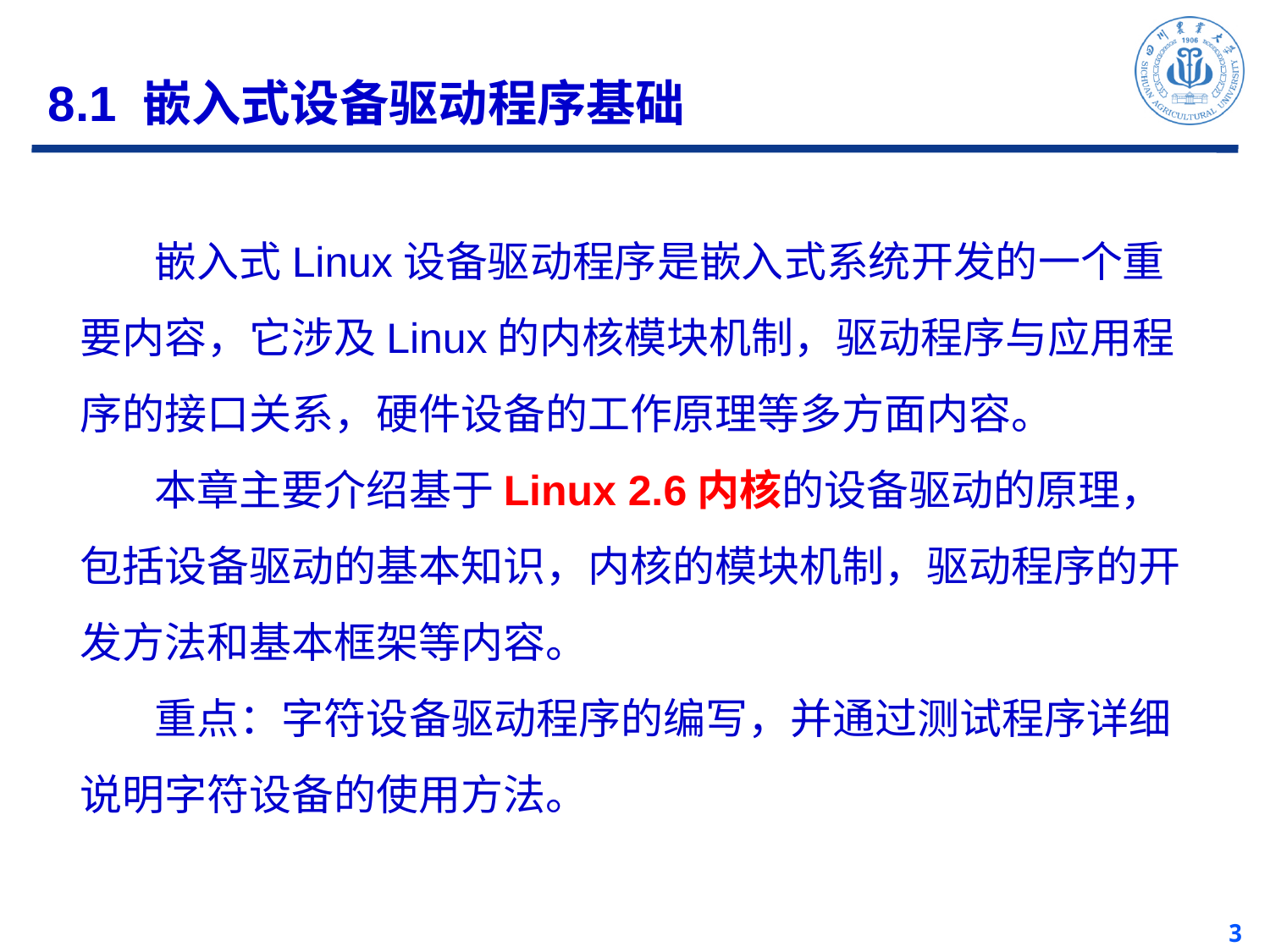

8.1 嵌入式设备驱动程序基础
嵌入式Linux设备驱动程序是嵌入式系统开发的一个重要内容，它涉及Linux的内核模块机制，驱动程序与应用程序的接口关系，硬件设备的工作原理等多方面内容。
本章主要介绍基于Linux 2.6内核的设备驱动的原理，包括设备驱动的基本知识，内核的模块机制，驱动程序的开发方法和基本框架等内容。
重点：字符设备驱动程序的编写，并通过测试程序详细说明字符设备的使用方法。